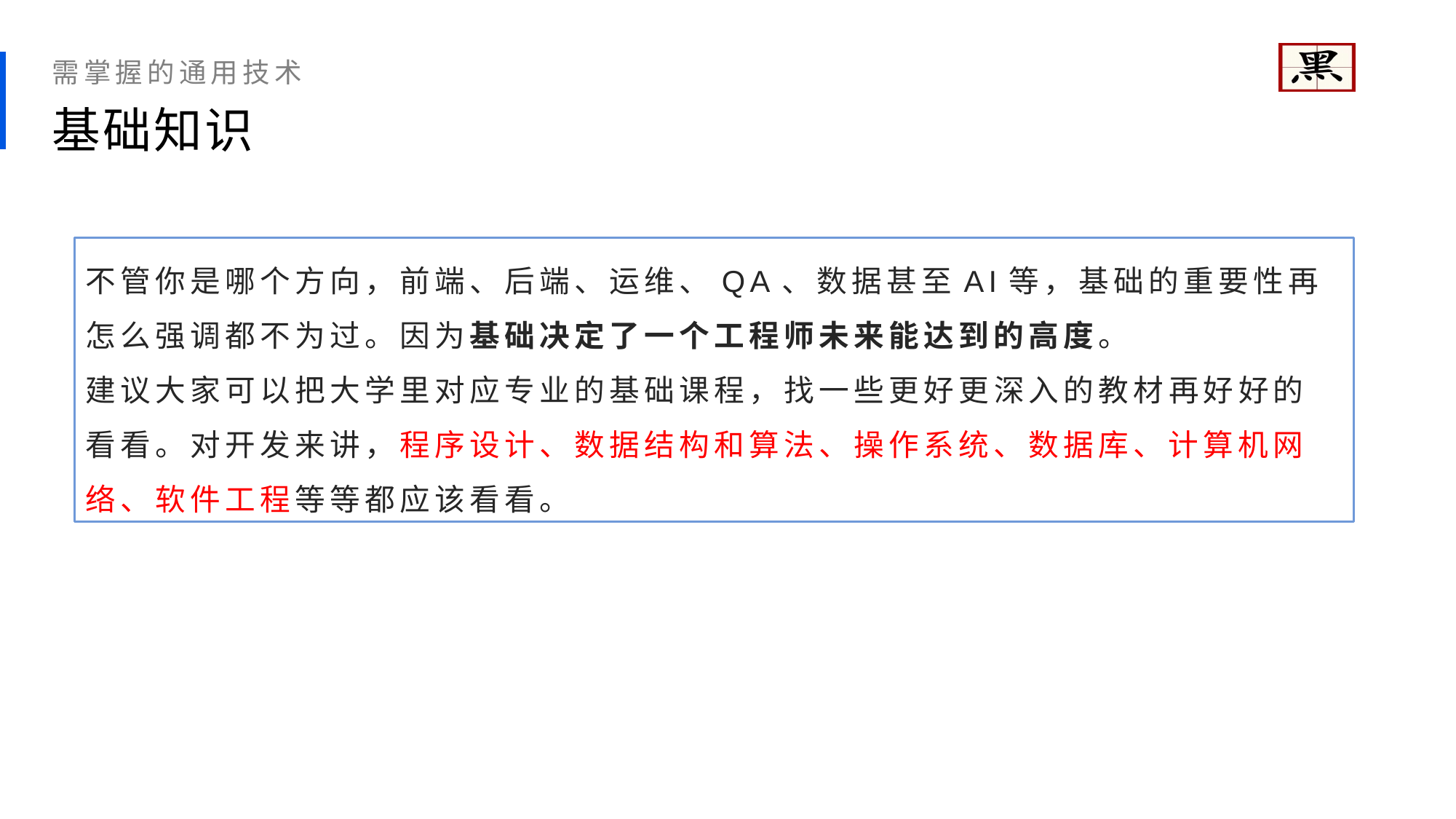

需掌握的通用技术

基础知识
不管你是哪个方向，前端、后端、运维、QA、数据甚至AI等，基础的重要性再怎么强调都不为过。因为基础决定了一个工程师未来能达到的高度。
建议大家可以把大学里对应专业的基础课程，找一些更好更深入的教材再好好的看看。对开发来讲，程序设计、数据结构和算法、操作系统、数据库、计算机网络、软件工程等等都应该看看。